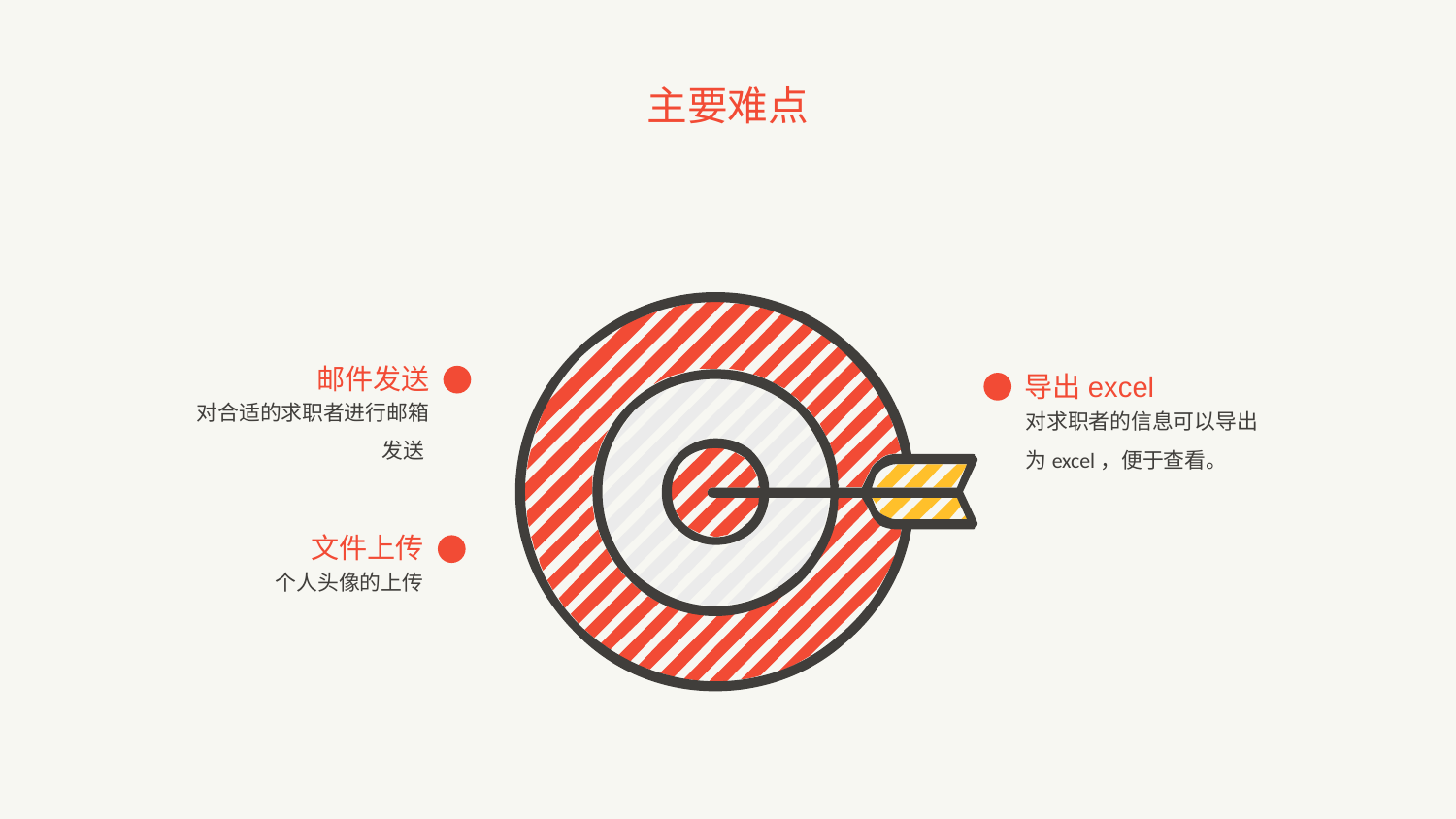

主要难点

邮件发送
导出excel

对合适的求职者进行邮箱发送
对求职者的信息可以导出为excel，便于查看。
文件上传

个人头像的上传